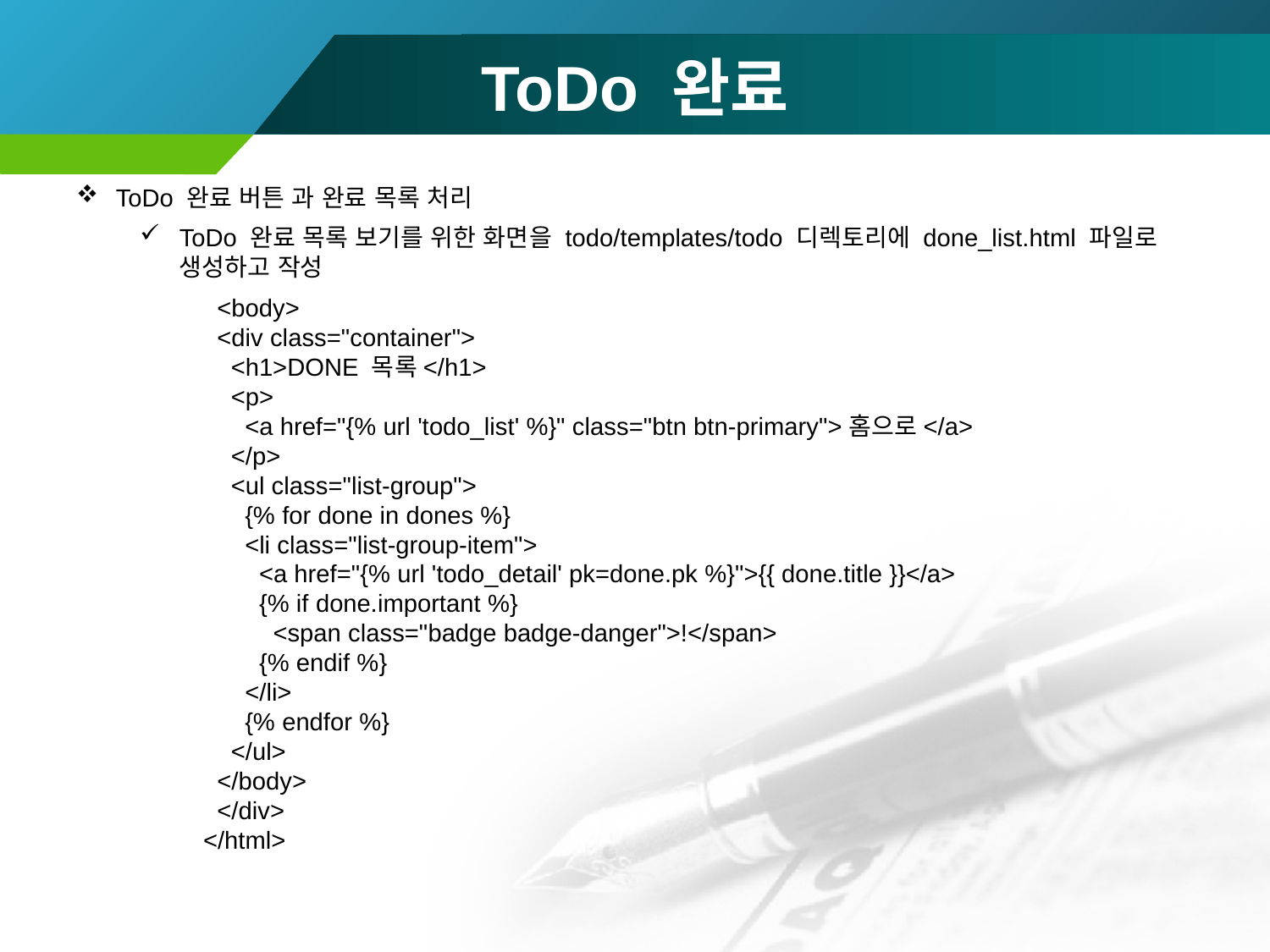

# ToDo 완료
ToDo 완료 버튼 과 완료 목록 처리
ToDo 완료 목록 보기를 위한 화면을 todo/templates/todo 디렉토리에 done_list.html 파일로 생성하고 작성
  <body>
  <div class="container">
    <h1>DONE 목록</h1>
    <p>
      <a href="{% url 'todo_list' %}" class="btn btn-primary">홈으로</a>
    </p>
    <ul class="list-group">
      {% for done in dones %}
      <li class="list-group-item">
        <a href="{% url 'todo_detail' pk=done.pk %}">{{ done.title }}</a>
        {% if done.important %}
          <span class="badge badge-danger">!</span>
        {% endif %}
      </li>
      {% endfor %}
    </ul>
  </body>
  </div>
</html>